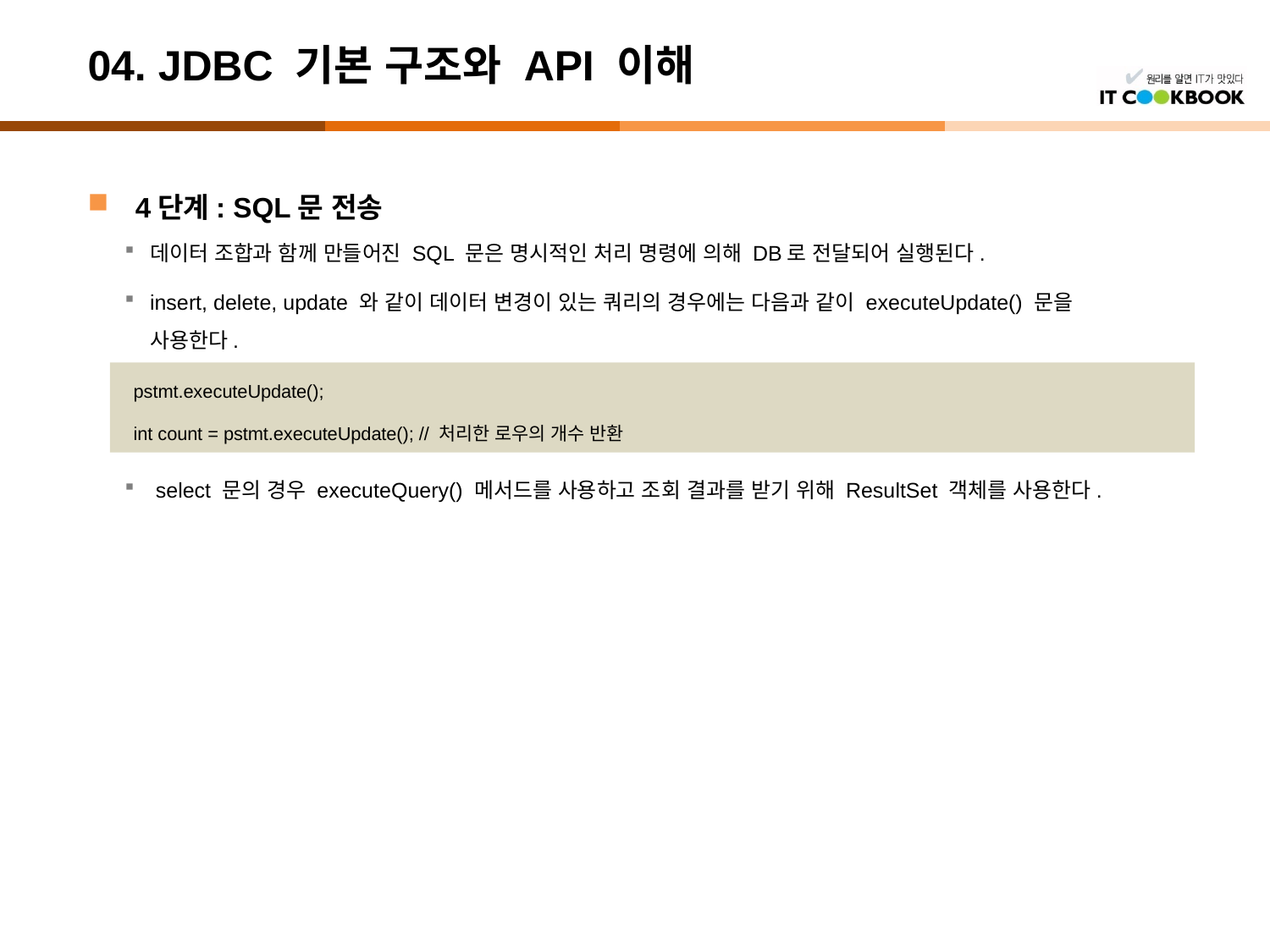

# 04. JDBC 기본 구조와 API 이해
4단계: SQL문 전송
데이터 조합과 함께 만들어진 SQL 문은 명시적인 처리 명령에 의해 DB로 전달되어 실행된다.
insert, delete, update 와 같이 데이터 변경이 있는 쿼리의 경우에는 다음과 같이 executeUpdate() 문을 사용한다.

 select 문의 경우 executeQuery() 메서드를 사용하고 조회 결과를 받기 위해 ResultSet 객체를 사용한다.

pstmt.executeUpdate();
int count = pstmt.executeUpdate(); // 처리한 로우의 개수 반환